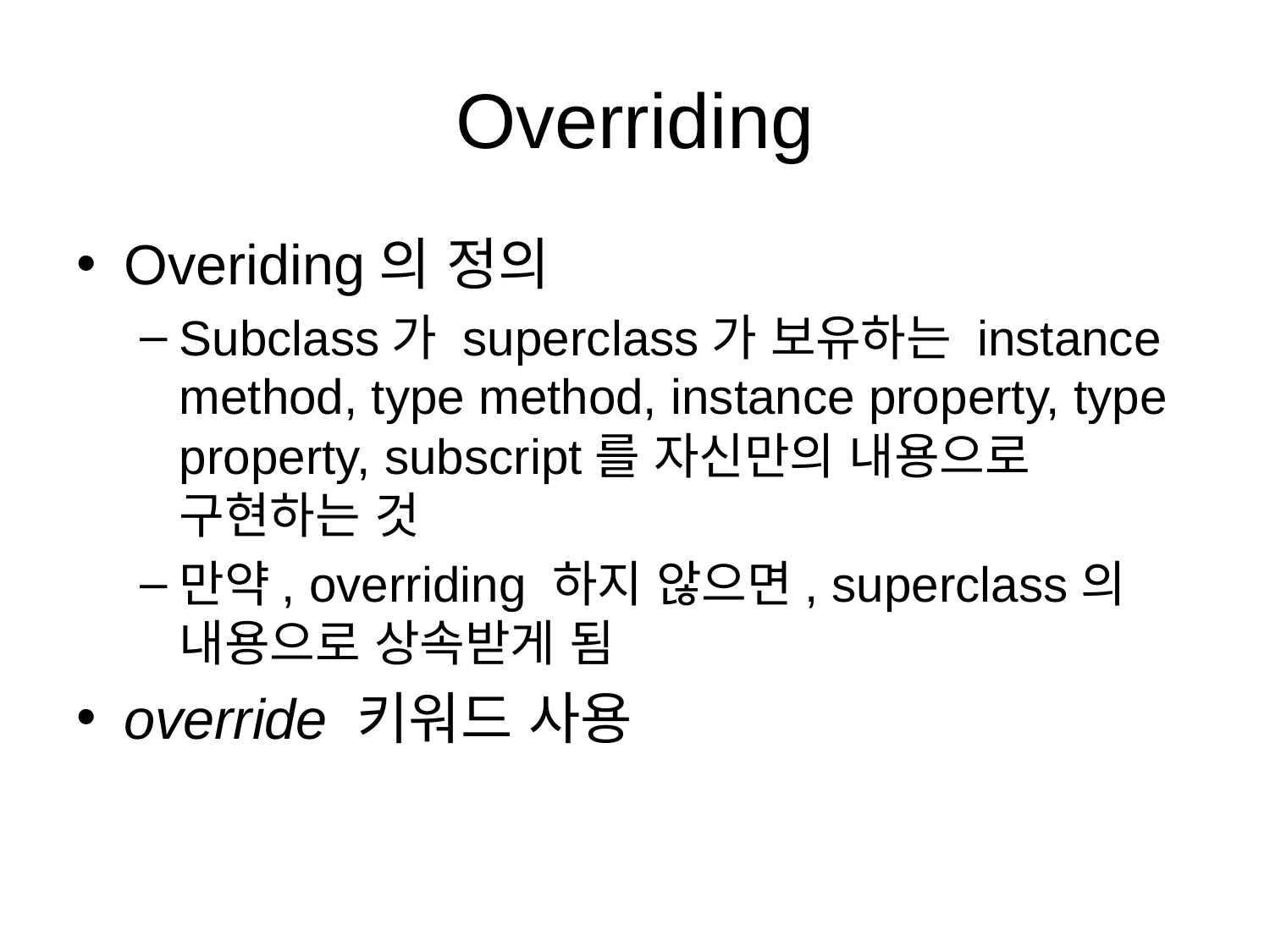

# Overriding
Overiding의 정의
Subclass가 superclass가 보유하는 instance method, type method, instance property, type property, subscript를 자신만의 내용으로 구현하는 것
만약, overriding 하지 않으면, superclass의 내용으로 상속받게 됨
override 키워드 사용